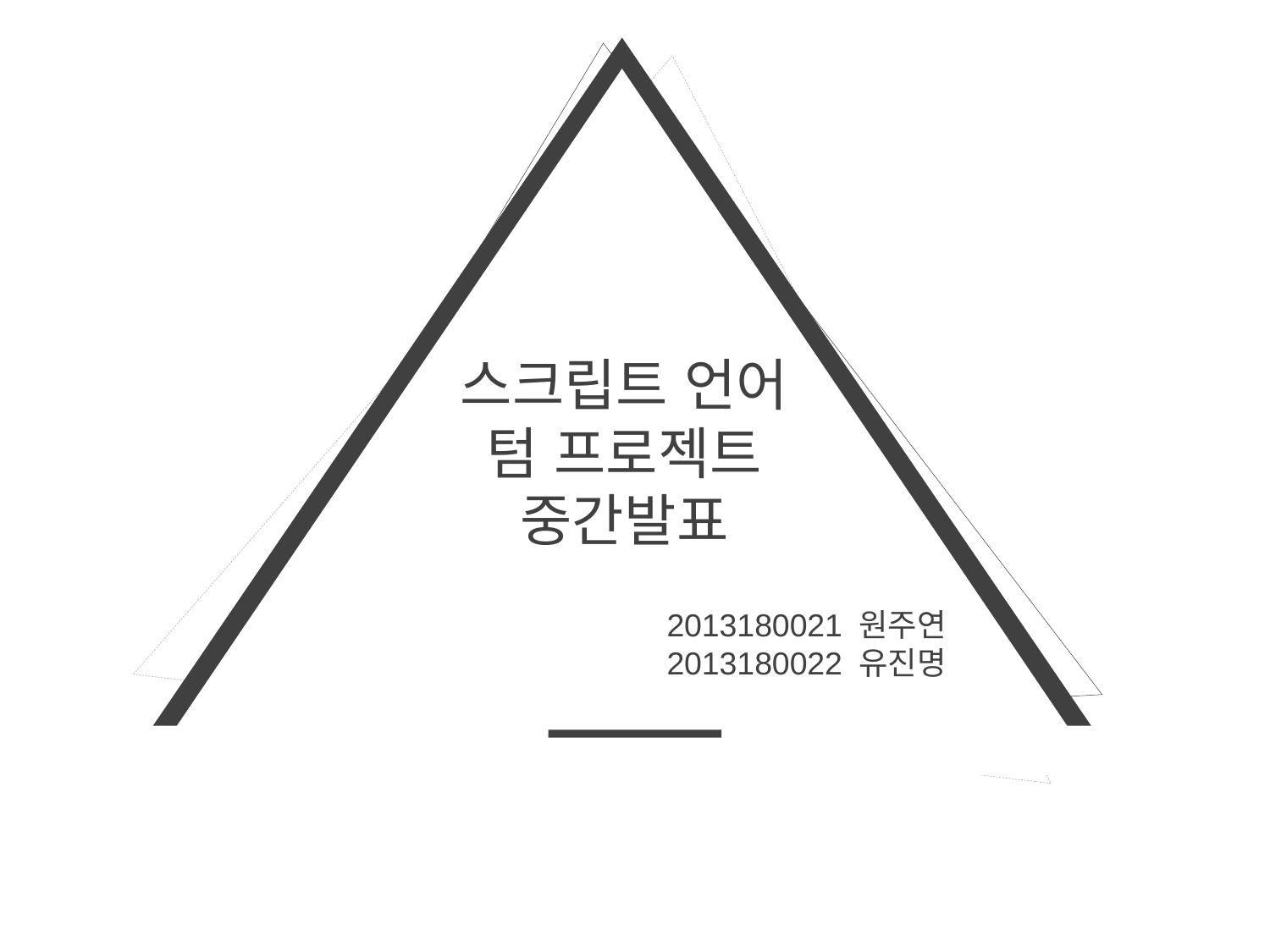

스크립트 언어
텀 프로젝트
중간발표
2013180021 원주연
2013180022 유진명